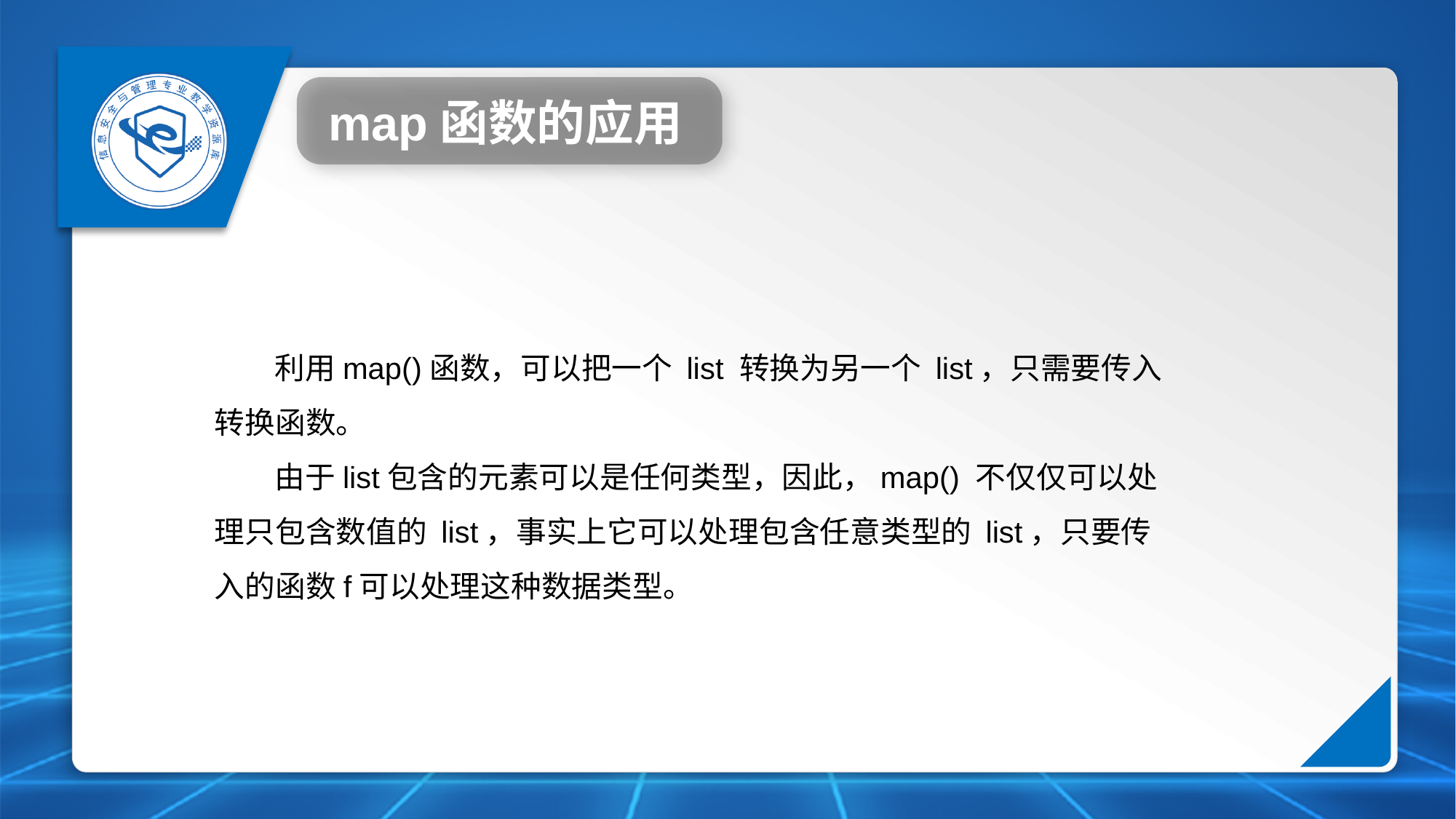

map函数的应用
利用map()函数，可以把一个 list 转换为另一个 list，只需要传入转换函数。
由于list包含的元素可以是任何类型，因此，map() 不仅仅可以处理只包含数值的 list，事实上它可以处理包含任意类型的 list，只要传入的函数f可以处理这种数据类型。